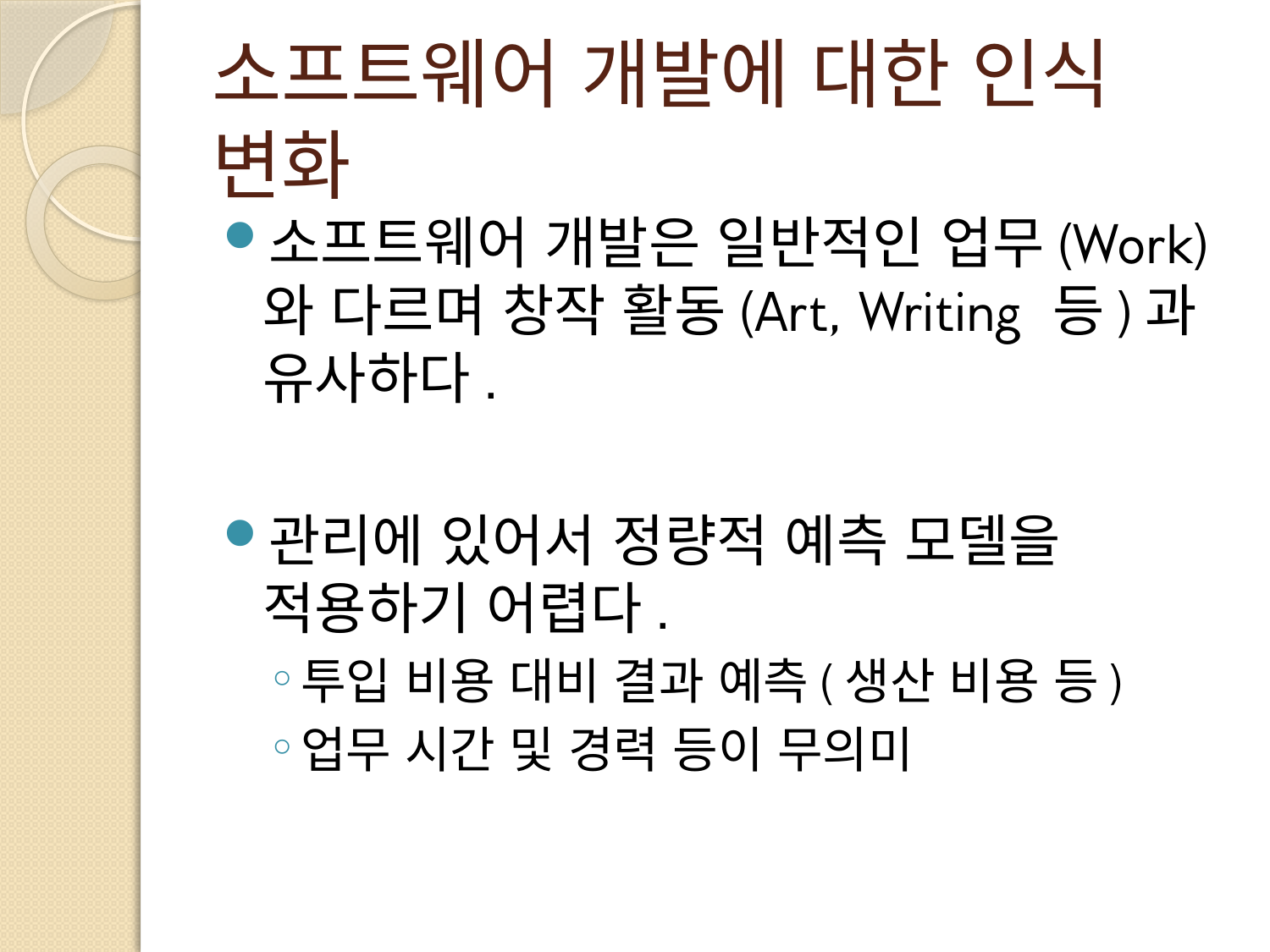

# 소프트웨어 개발에 대한 인식 변화
소프트웨어 개발은 일반적인 업무(Work)와 다르며 창작 활동(Art, Writing 등)과 유사하다.

관리에 있어서 정량적 예측 모델을 적용하기 어렵다.
투입 비용 대비 결과 예측(생산 비용 등)
업무 시간 및 경력 등이 무의미